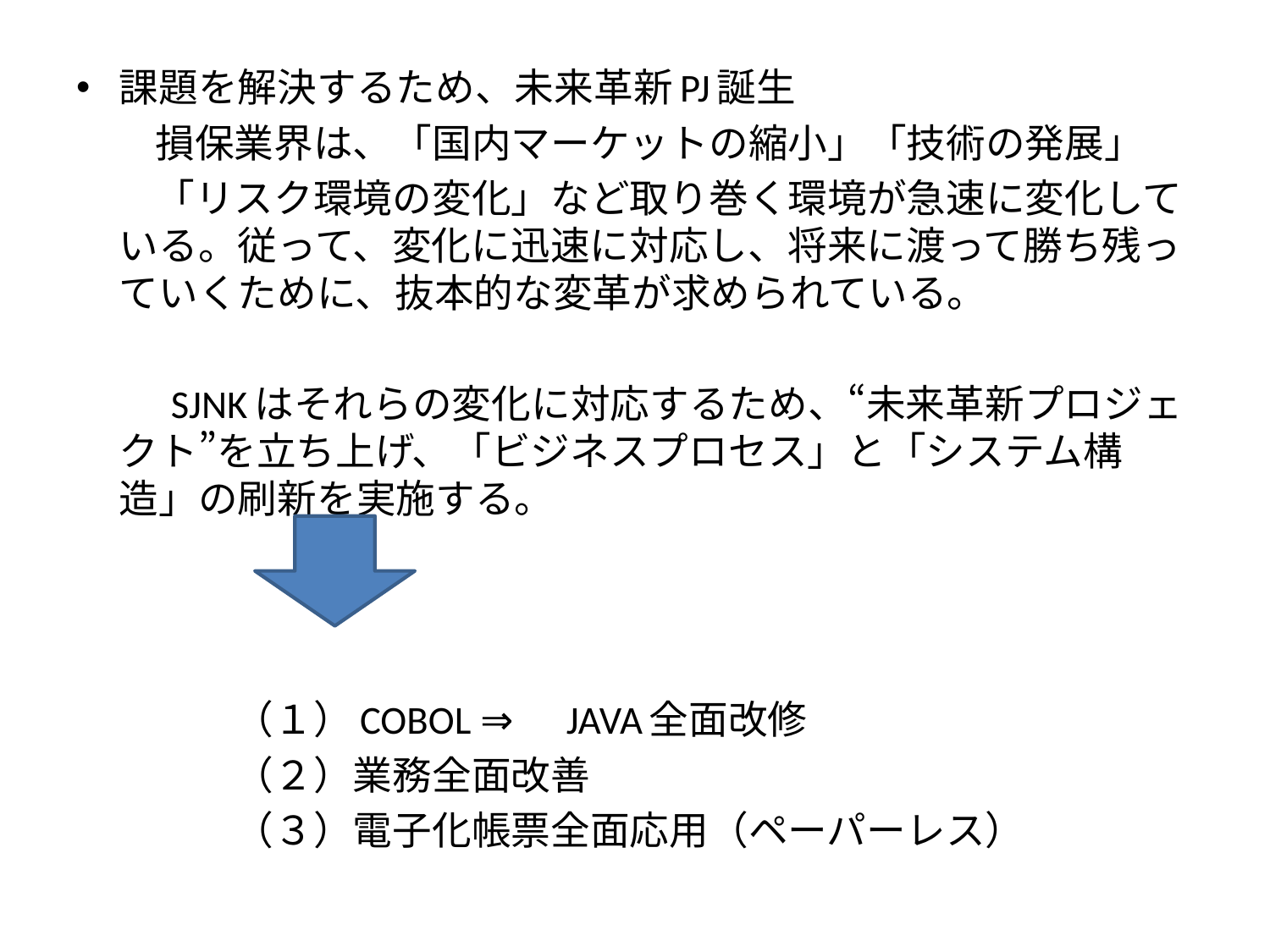

課題を解決するため、未来革新PJ誕生
　　損保業界は、「国内マーケットの縮小」「技術の発展」
　　「リスク環境の変化」など取り巻く環境が急速に変化している。従って、変化に迅速に対応し、将来に渡って勝ち残っていくために、抜本的な変革が求められている。

　 　SJNKはそれらの変化に対応するため、“未来革新プロジェクト”を立ち上げ、「ビジネスプロセス」と「システム構造」の刷新を実施する。

　　　　（１）COBOL ⇒　JAVA全面改修
　　　　（２）業務全面改善
　　　　（３）電子化帳票全面応用（ペーパーレス）